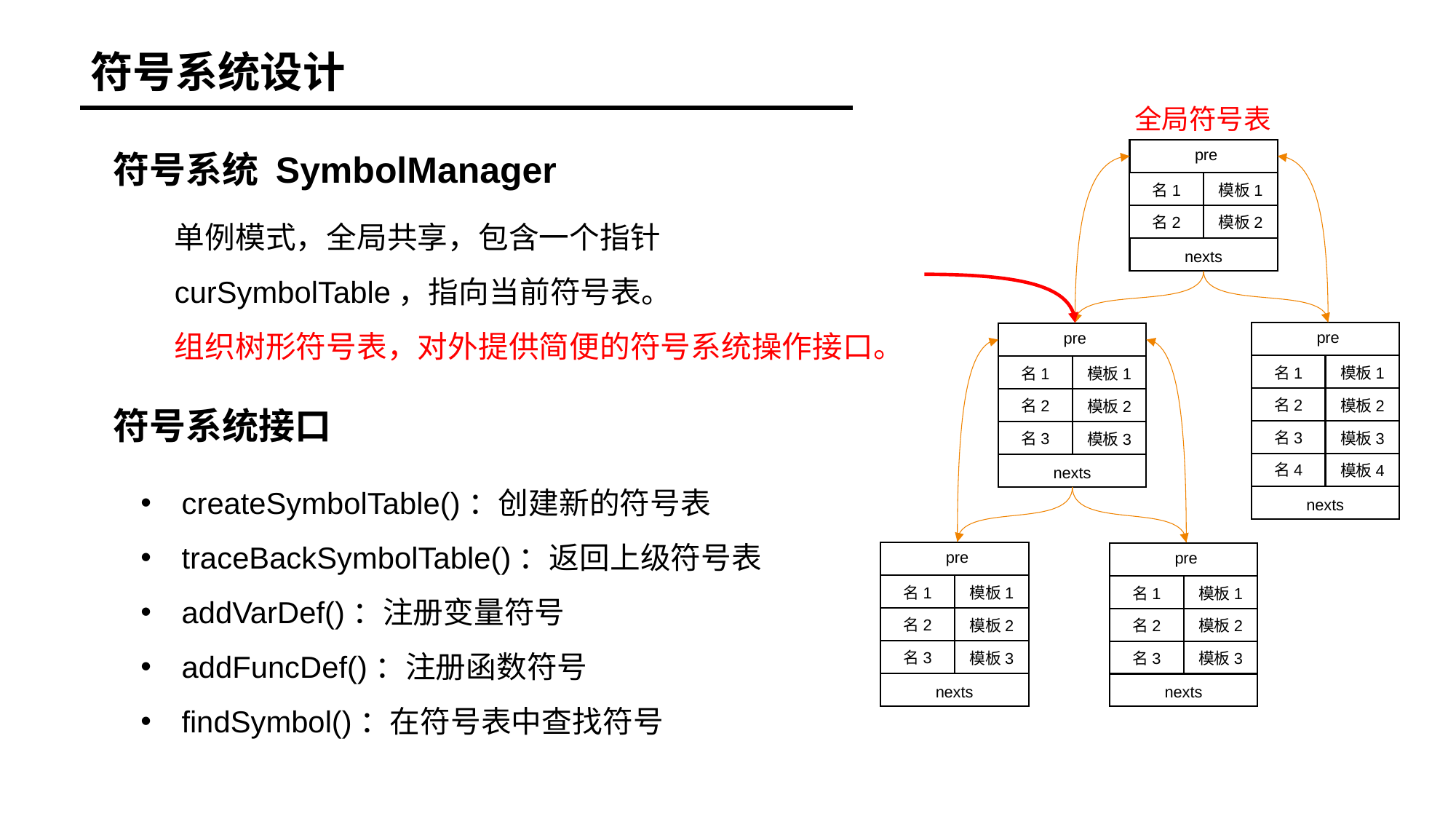

符号系统设计
全局符号表
pre

符号系统 SymbolManager

模板1
名1
单例模式，全局共享，包含一个指针curSymbolTable，指向当前符号表。
组织树形符号表，对外提供简便的符号系统操作接口。

名2
模板2

nexts
pre
pre

模板1
名1
模板1
名1

名2
模板2
名2
模板2
符号系统接口

名3
模板3
名3
模板3

名4
模板4
nexts
createSymbolTable()：创建新的符号表
traceBackSymbolTable()：返回上级符号表
addVarDef()：注册变量符号
addFuncDef()：注册函数符号
findSymbol()：在符号表中查找符号

nexts
pre

pre

模板1
名1
模板1
名1

名2
模板2
名2
模板2

名3
模板3
名3
模板3

nexts
nexts